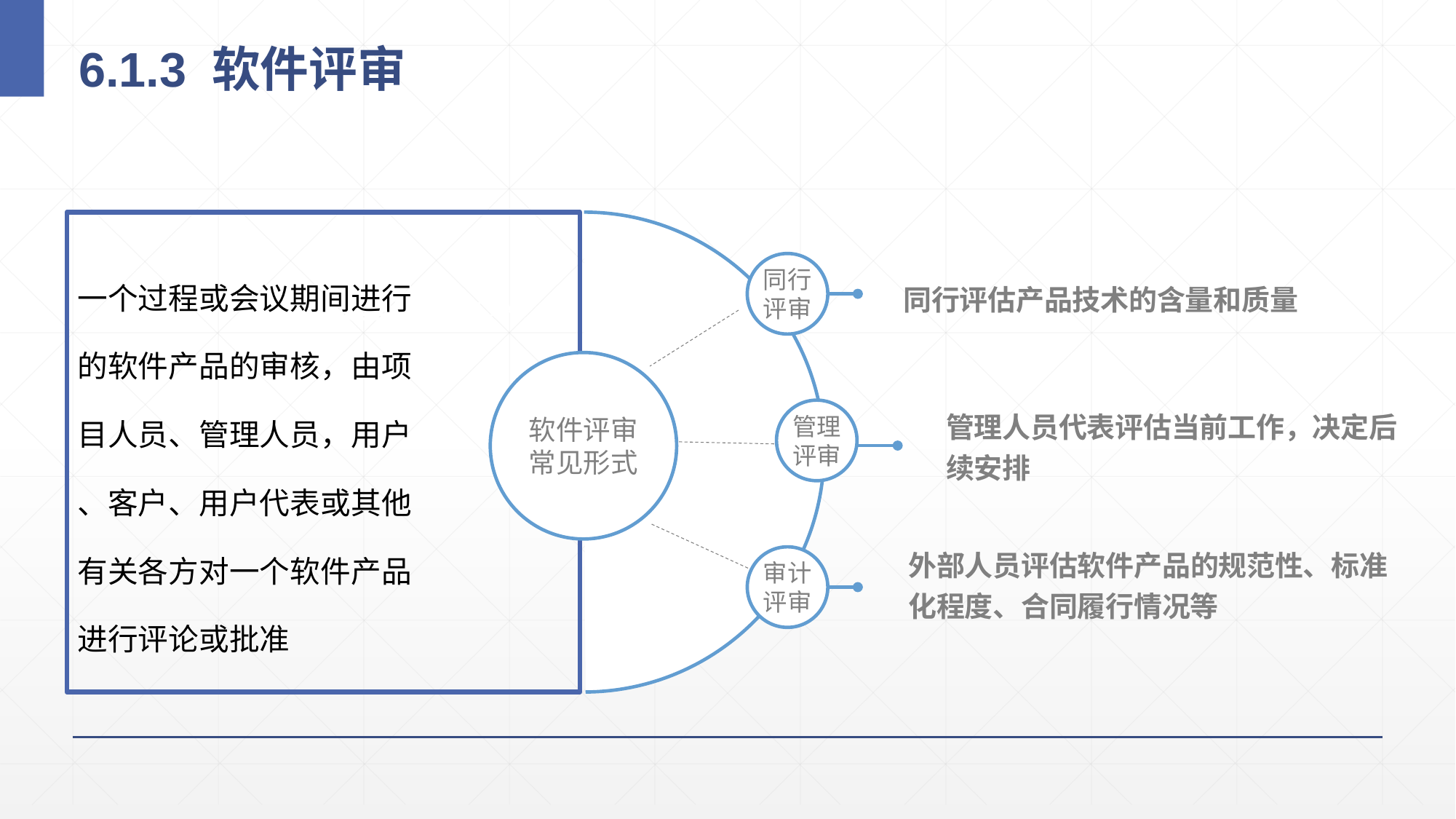

# 6.1.3 软件评审
一个过程或会议期间进行
的软件产品的审核，由项
目人员、管理人员，用户
、客户、用户代表或其他
有关各方对一个软件产品
进行评论或批准

同行
评审
同行评估产品技术的含量和质量
软件评审
常见形式
管理人员代表评估当前工作，决定后续安排
管理
评审
外部人员评估软件产品的规范性、标准化程度、合同履行情况等
审计
评审
质量保证QA